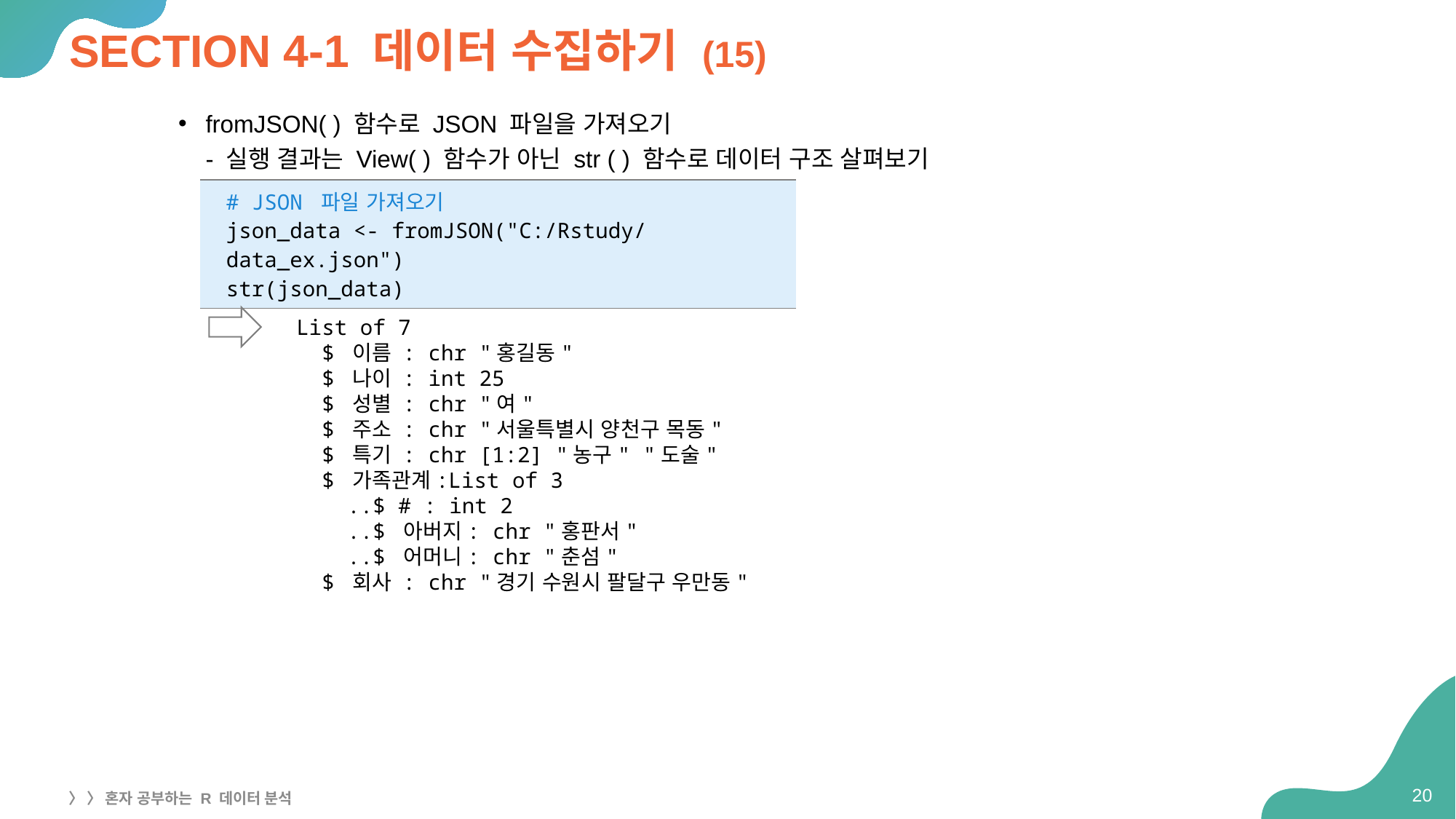

# SECTION 4-1 데이터 수집하기 (15)
fromJSON( ) 함수로 JSON 파일을 가져오기
- 실행 결과는 View( ) 함수가 아닌 str ( ) 함수로 데이터 구조 살펴보기
| # JSON 파일 가져오기 json\_data <- fromJSON("C:/Rstudy/data\_ex.json") str(json\_data) |
| --- |

List of 7
  $ 이름 : chr "홍길동"
  $ 나이 : int 25
  $ 성별 : chr "여"
  $ 주소 : chr "서울특별시 양천구 목동"
  $ 특기 : chr [1:2] "농구" "도술"
  $ 가족관계:List of 3
    ..$ # : int 2
    ..$ 아버지: chr "홍판서"
    ..$ 어머니: chr "춘섬"
  $ 회사 : chr "경기 수원시 팔달구 우만동"
20
〉 〉 혼자 공부하는 R 데이터 분석